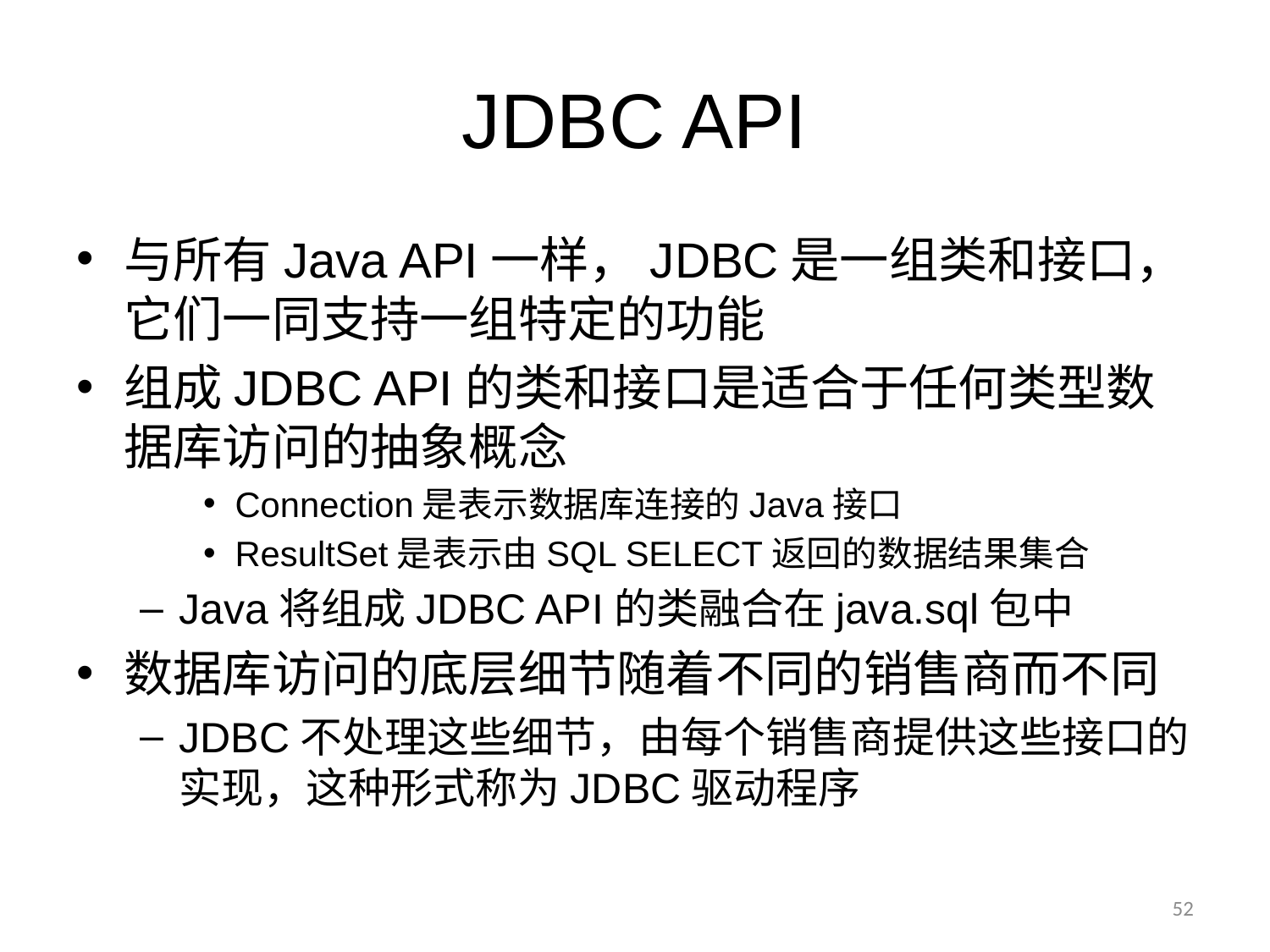

# JDBC API
与所有Java API一样，JDBC是一组类和接口，它们一同支持一组特定的功能
组成JDBC API的类和接口是适合于任何类型数据库访问的抽象概念
Connection是表示数据库连接的Java接口
ResultSet是表示由SQL SELECT返回的数据结果集合
Java将组成JDBC API的类融合在java.sql包中
数据库访问的底层细节随着不同的销售商而不同
JDBC不处理这些细节，由每个销售商提供这些接口的实现，这种形式称为JDBC驱动程序
52